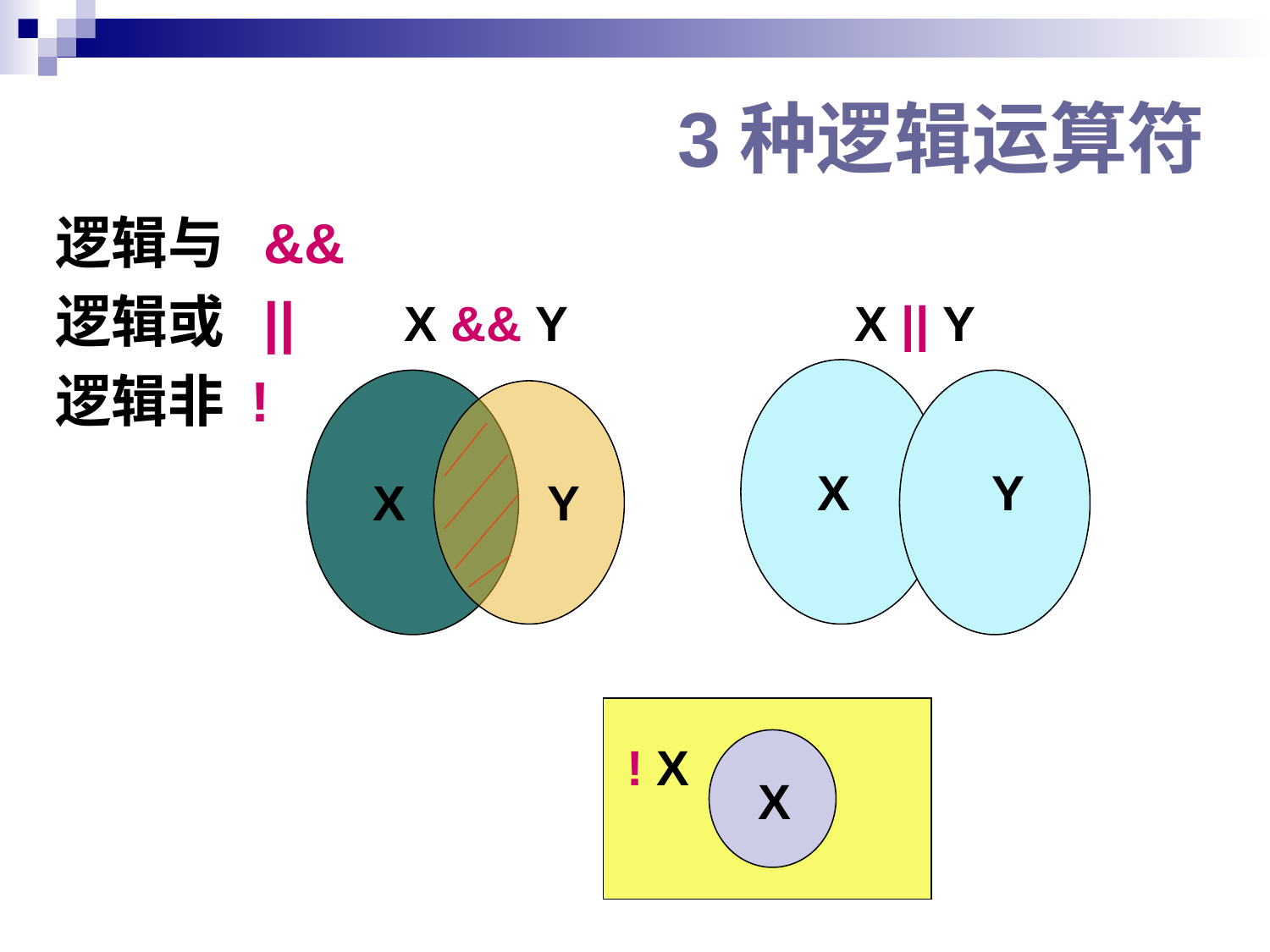

# 3种逻辑运算符
逻辑与  &&
逻辑或  ||
逻辑非 !
X && Y
X || Y

X
Y
X
Y

! X

X